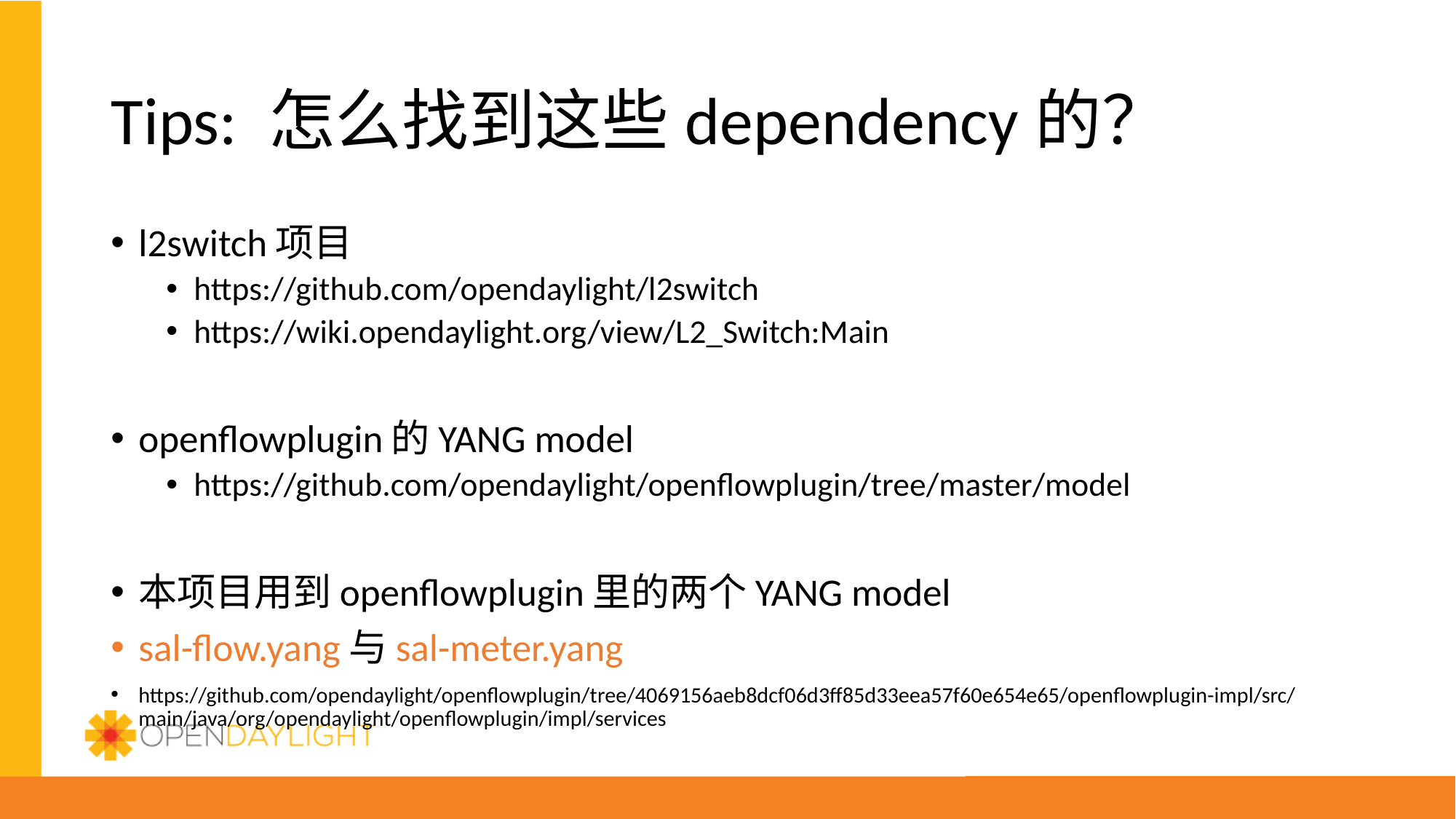

# Tips: 怎么找到这些dependency的？
l2switch项目
https://github.com/opendaylight/l2switch
https://wiki.opendaylight.org/view/L2_Switch:Main

openflowplugin的YANG model
https://github.com/opendaylight/openflowplugin/tree/master/model

本项目用到openflowplugin里的两个YANG model
sal-flow.yang与sal-meter.yang
https://github.com/opendaylight/openflowplugin/tree/4069156aeb8dcf06d3ff85d33eea57f60e654e65/openflowplugin-impl/src/main/java/org/opendaylight/openflowplugin/impl/services